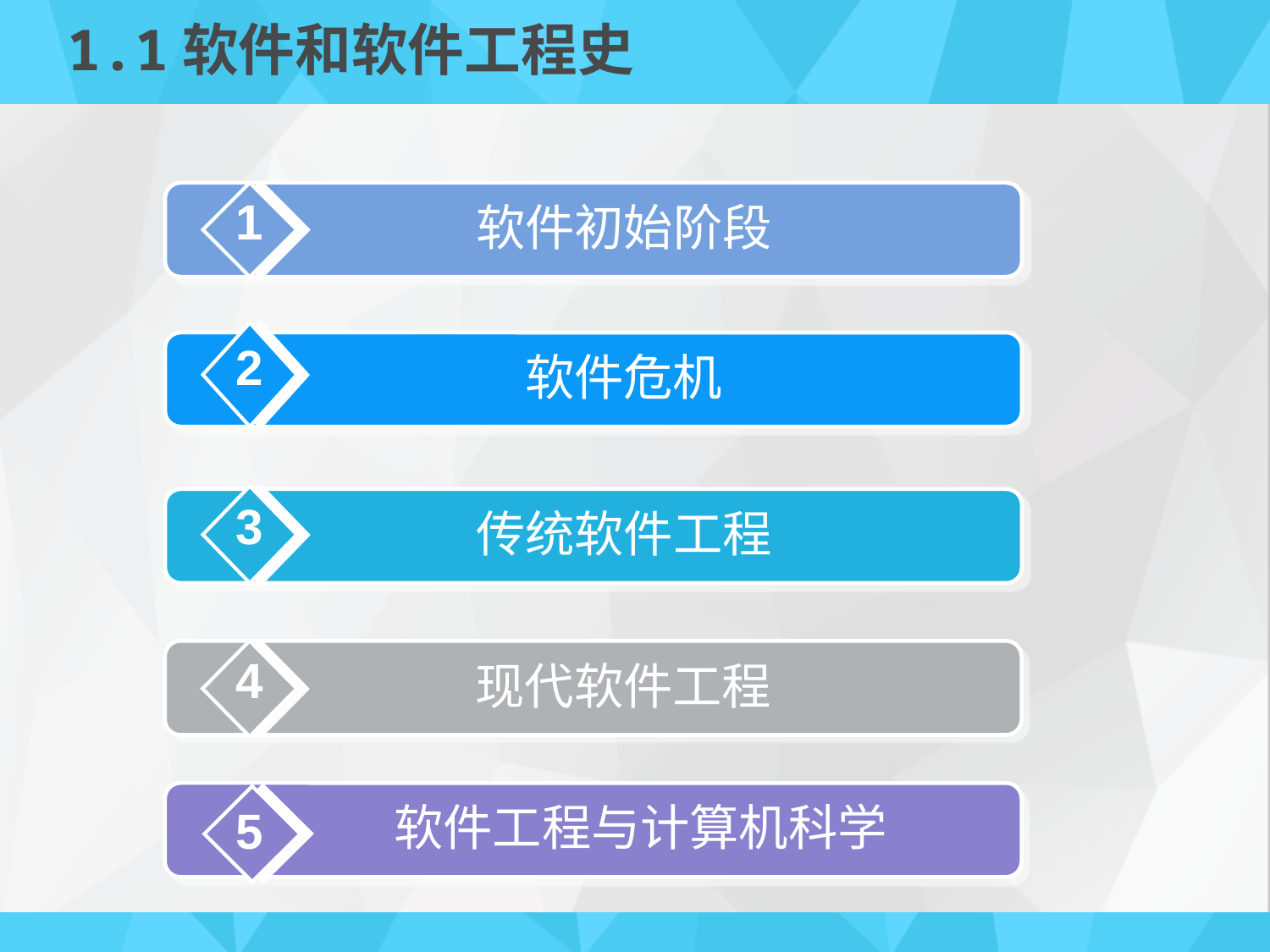

# 1.1软件和软件工程史

1
软件初始阶段

2

软件危机

3
传统软件工程

4
现代软件工程
4

  软件工程与计算机科学
5